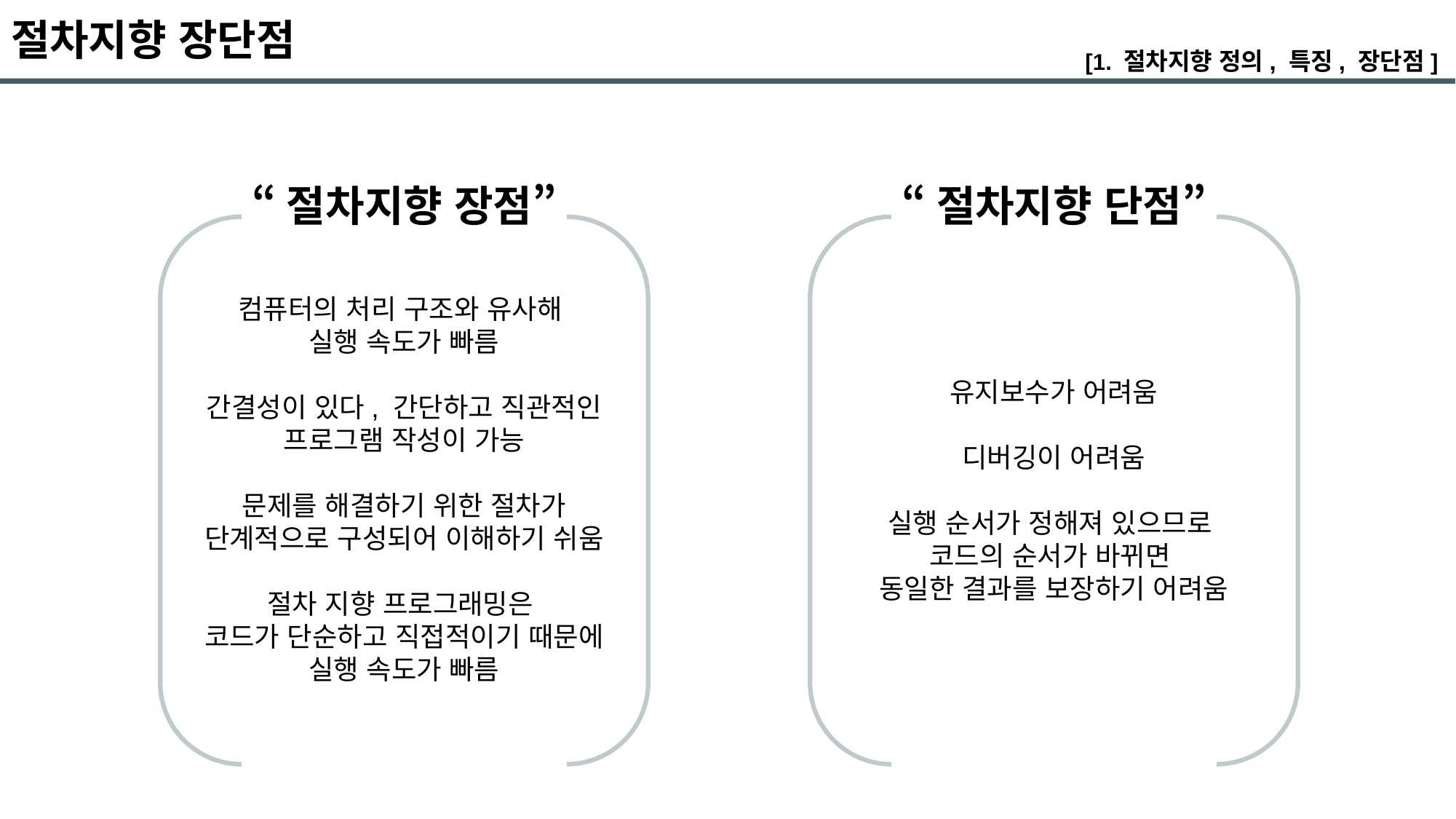

절차지향 장단점​
[1. 절차지향 정의, 특징, 장단점]

“절차지향 장점”
“절차지향 단점”

컴퓨터의 처리 구조와 유사해
실행 속도가 빠름

간결성이 있다, 간단하고 직관적인 프로그램 작성이 가능

문제를 해결하기 위한 절차가 단계적으로 구성되어 이해하기 쉬움

절차 지향 프로그래밍은
코드가 단순하고 직접적이기 때문에 실행 속도가 빠름
유지보수가 어려움

디버깅이 어려움

실행 순서가 정해져 있으므로
코드의 순서가 바뀌면
동일한 결과를 보장하기 어려움